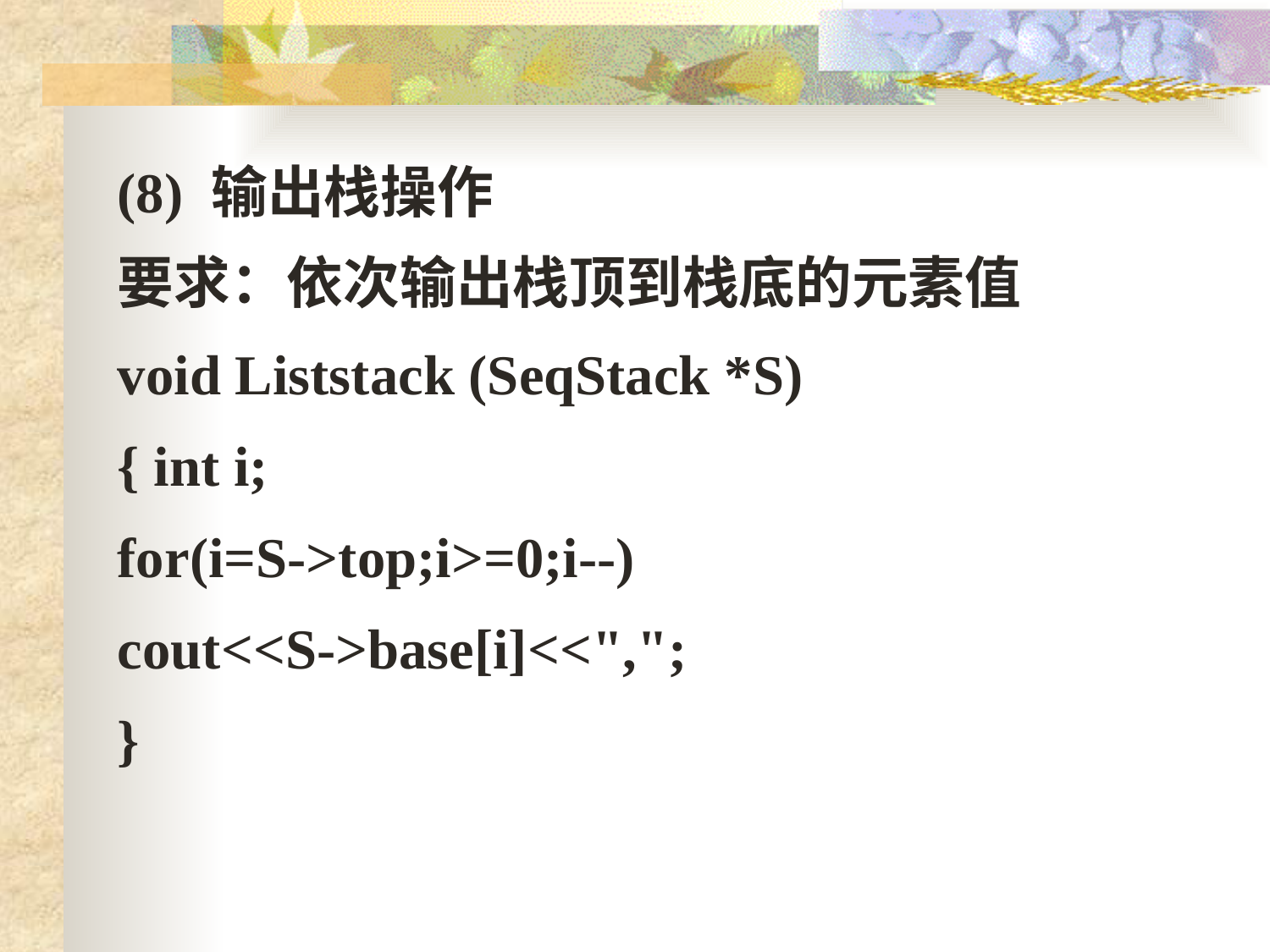

(8) 输出栈操作
要求：依次输出栈顶到栈底的元素值
void Liststack (SeqStack *S)
{ int i;
for(i=S->top;i>=0;i--)
cout<<S->base[i]<<",";
}